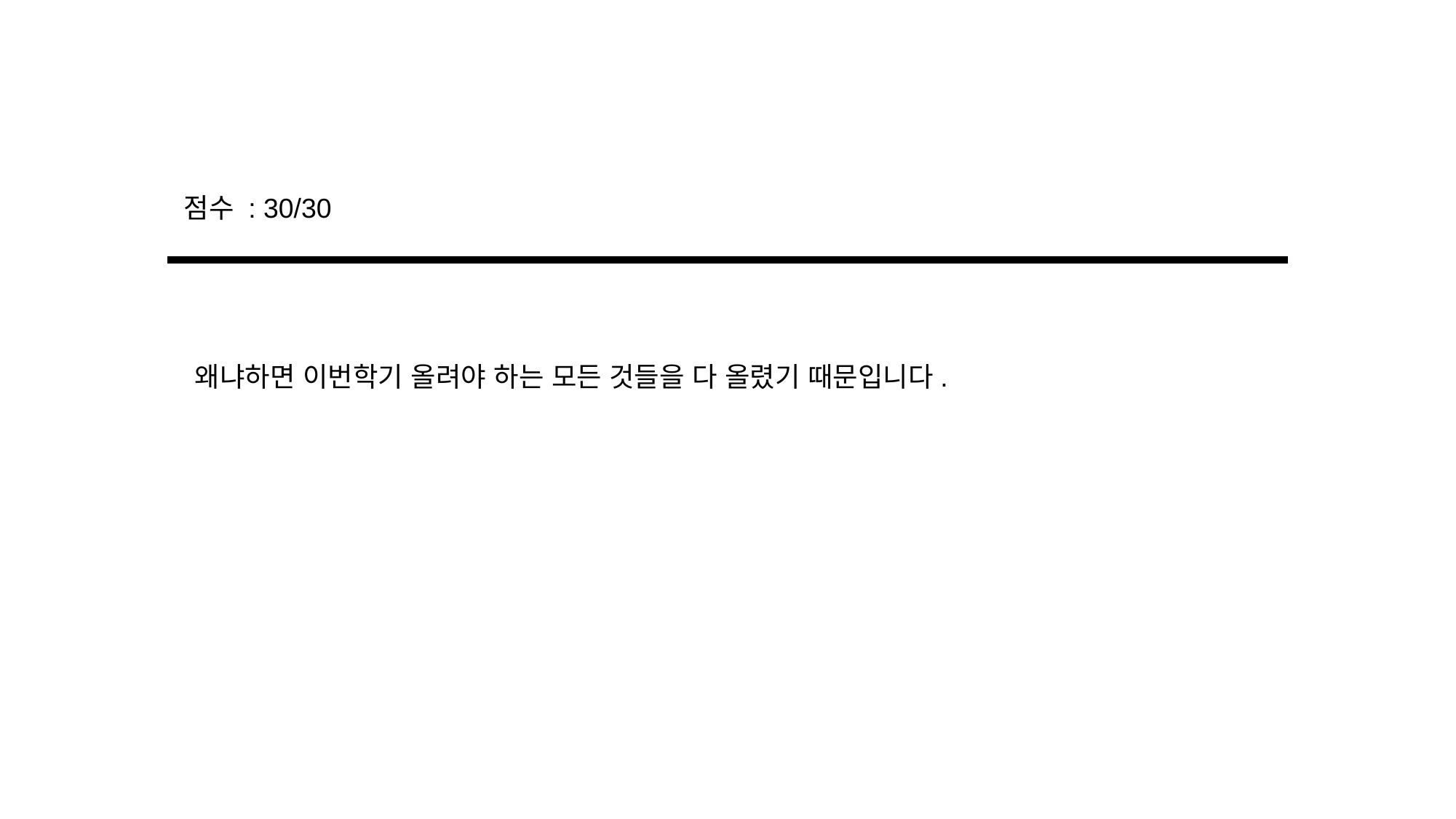

점수 : 30/30

왜냐하면 이번학기 올려야 하는 모든 것들을 다 올렸기 때문입니다.